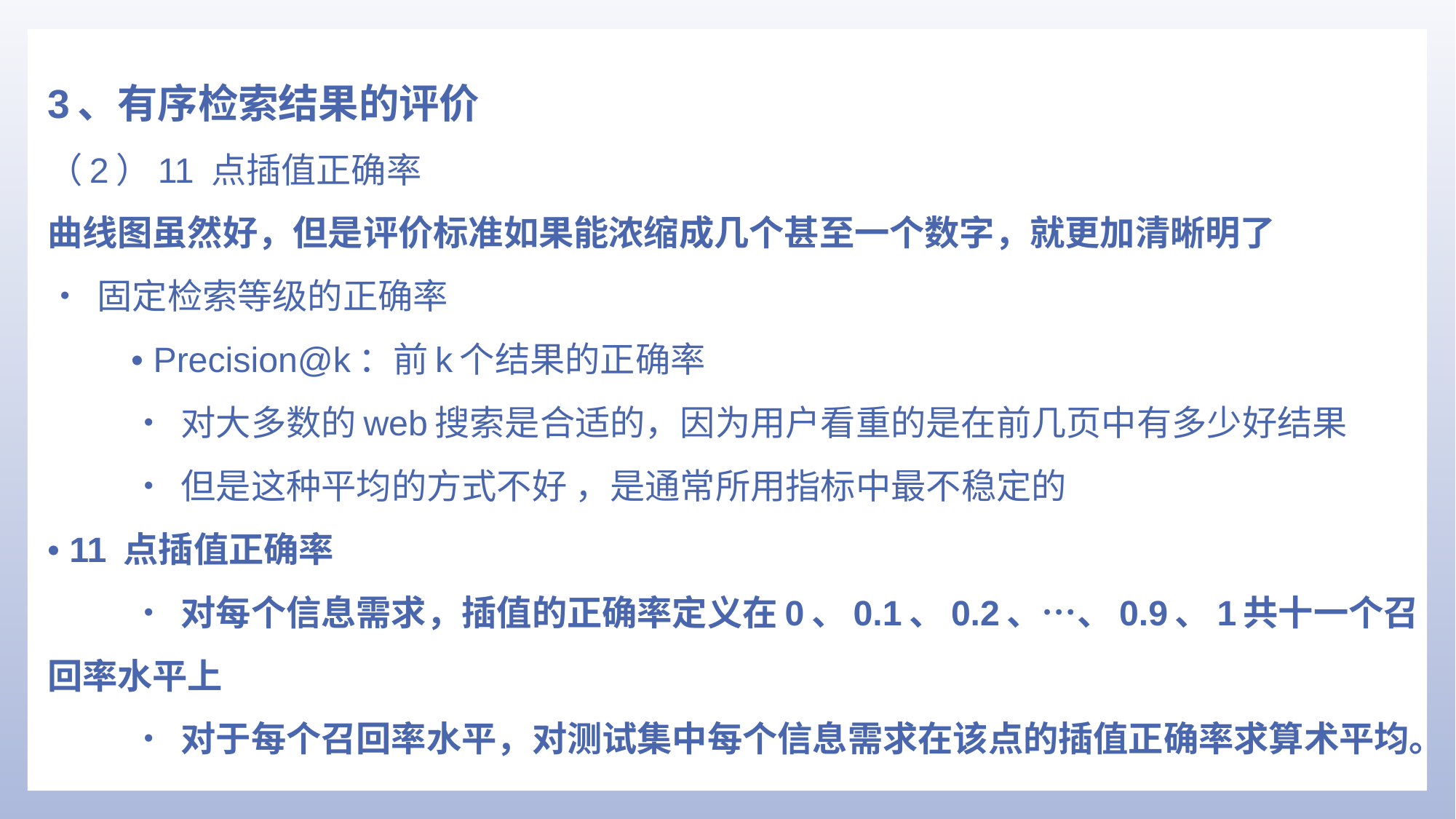

3、有序检索结果的评价
（2）11 点插值正确率
曲线图虽然好，但是评价标准如果能浓缩成几个甚至一个数字，就更加清晰明了
• 固定检索等级的正确率
• Precision@k：前k个结果的正确率
• 对大多数的web搜索是合适的，因为用户看重的是在前几页中有多少好结果
• 但是这种平均的方式不好 ，是通常所用指标中最不稳定的
• 11 点插值正确率
• 对每个信息需求，插值的正确率定义在0、0.1、0.2、…、0.9、1共十一个召回率水平上
• 对于每个召回率水平，对测试集中每个信息需求在该点的插值正确率求算术平均。